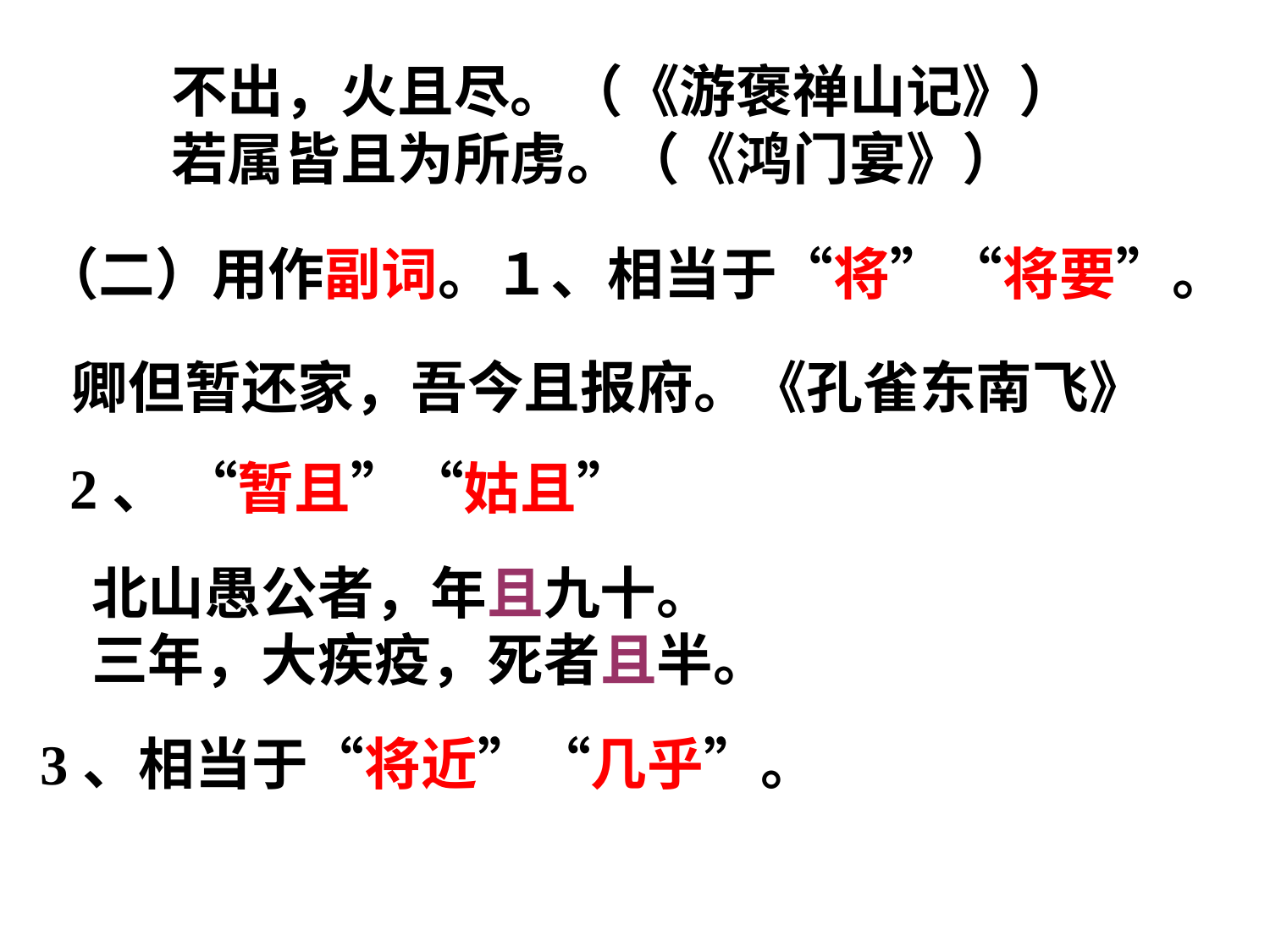

不出，火且尽。（《游褒禅山记》）
若属皆且为所虏。（《鸿门宴》）
（二）用作副词。１、相当于“将”“将要”。
卿但暂还家，吾今且报府。《孔雀东南飞》
2、 “暂且”“姑且”
北山愚公者，年且九十。
三年，大疾疫，死者且半。
3、相当于“将近”“几乎”。